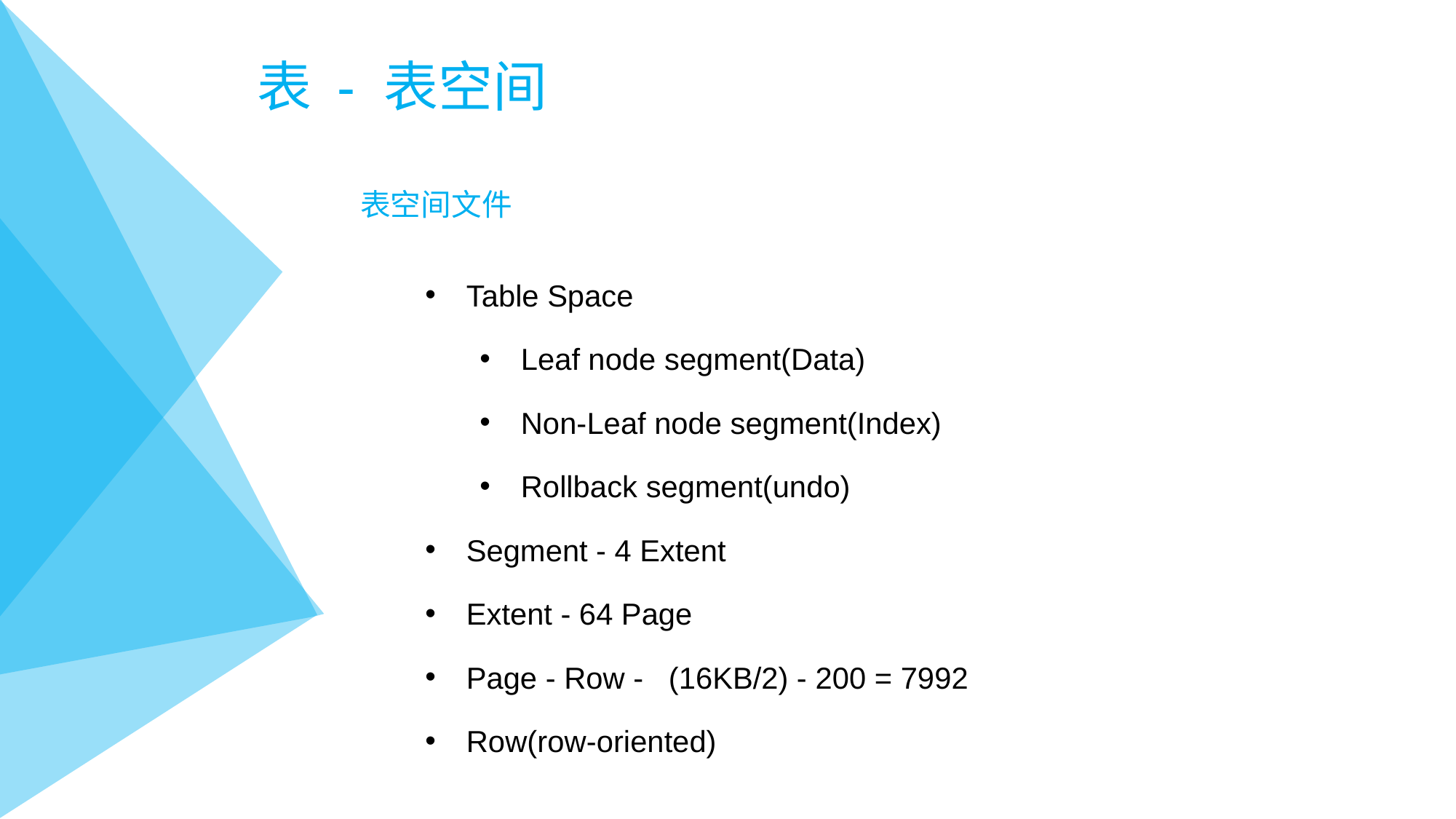

# 表 - 表空间
表空间文件

Table Space
Leaf node segment(Data)
Non-Leaf node segment(Index)
Rollback segment(undo)
Segment - 4 Extent
Extent - 64 Page
Page - Row -   (16KB/2) - 200 = 7992
Row(row-oriented)